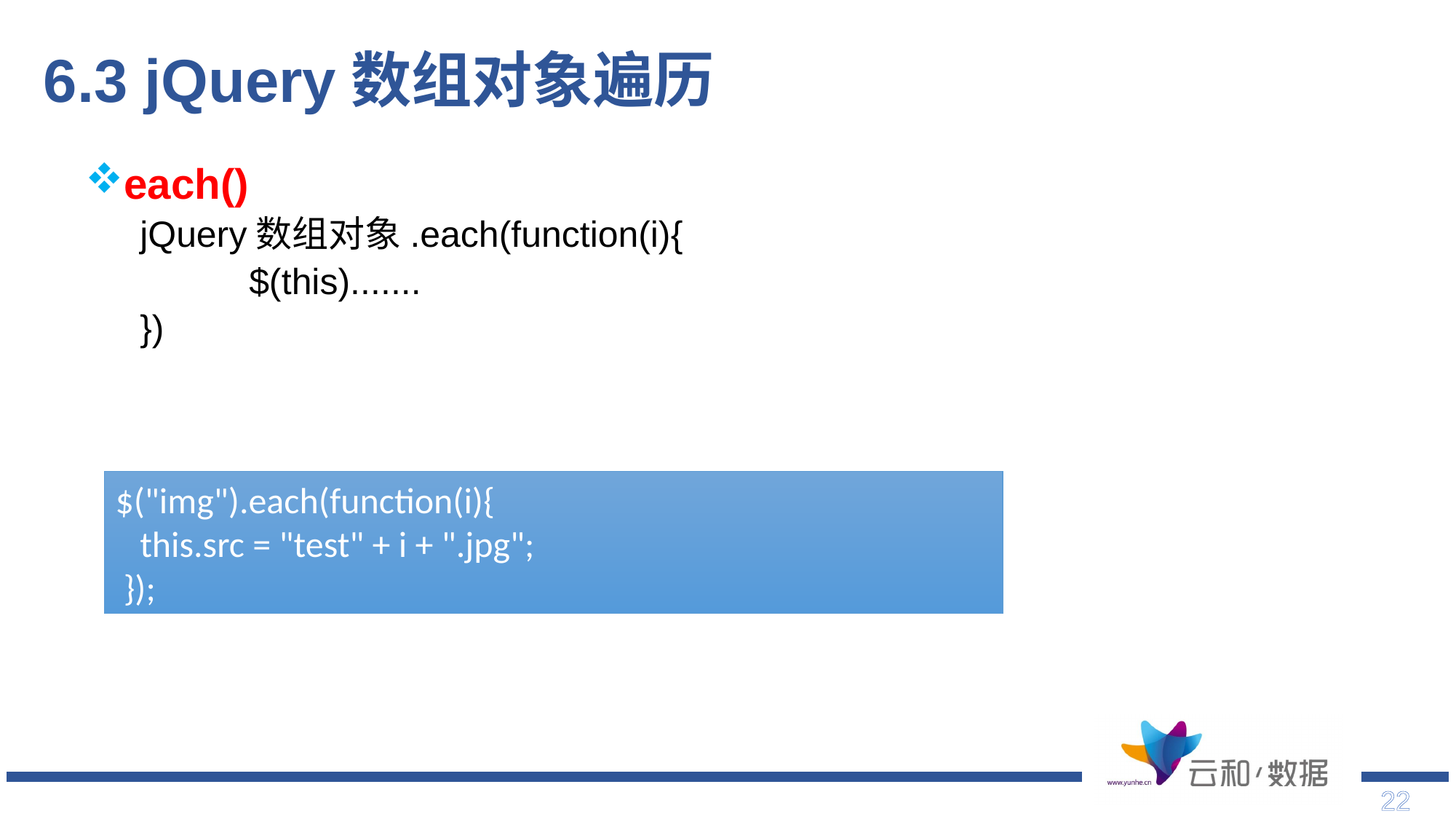

# 6.3 jQuery数组对象遍历
each()
jQuery数组对象.each(function(i){
	$(this).......
})
$("img").each(function(i){
   this.src = "test" + i + ".jpg";
 });